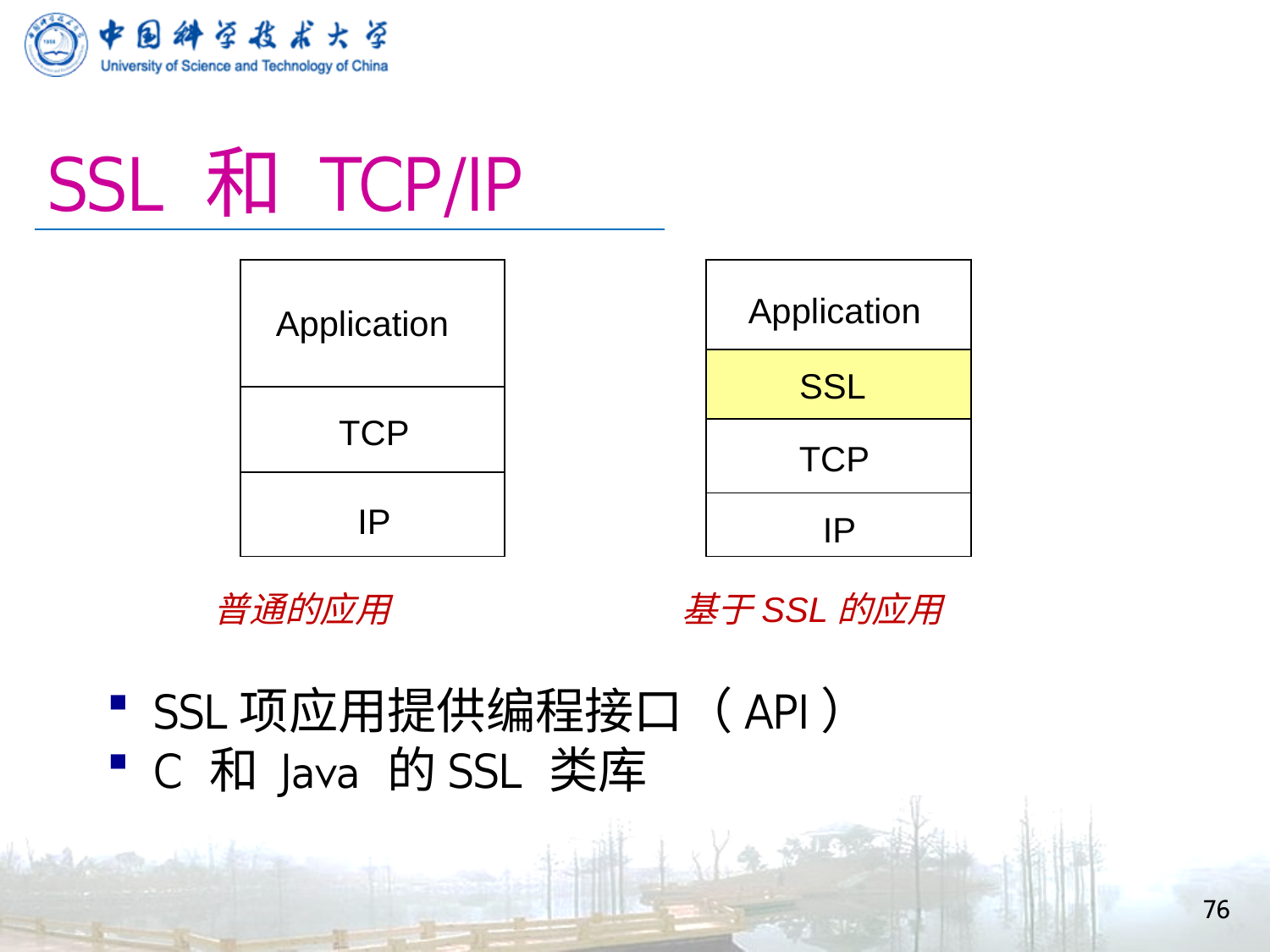

# SSL 和 TCP/IP

Application

TCP

IP
普通的应用

Application

SSL

TCP

IP
基于SSL的应用
SSL项应用提供编程接口（API）
C 和 Java 的SSL 类库
76